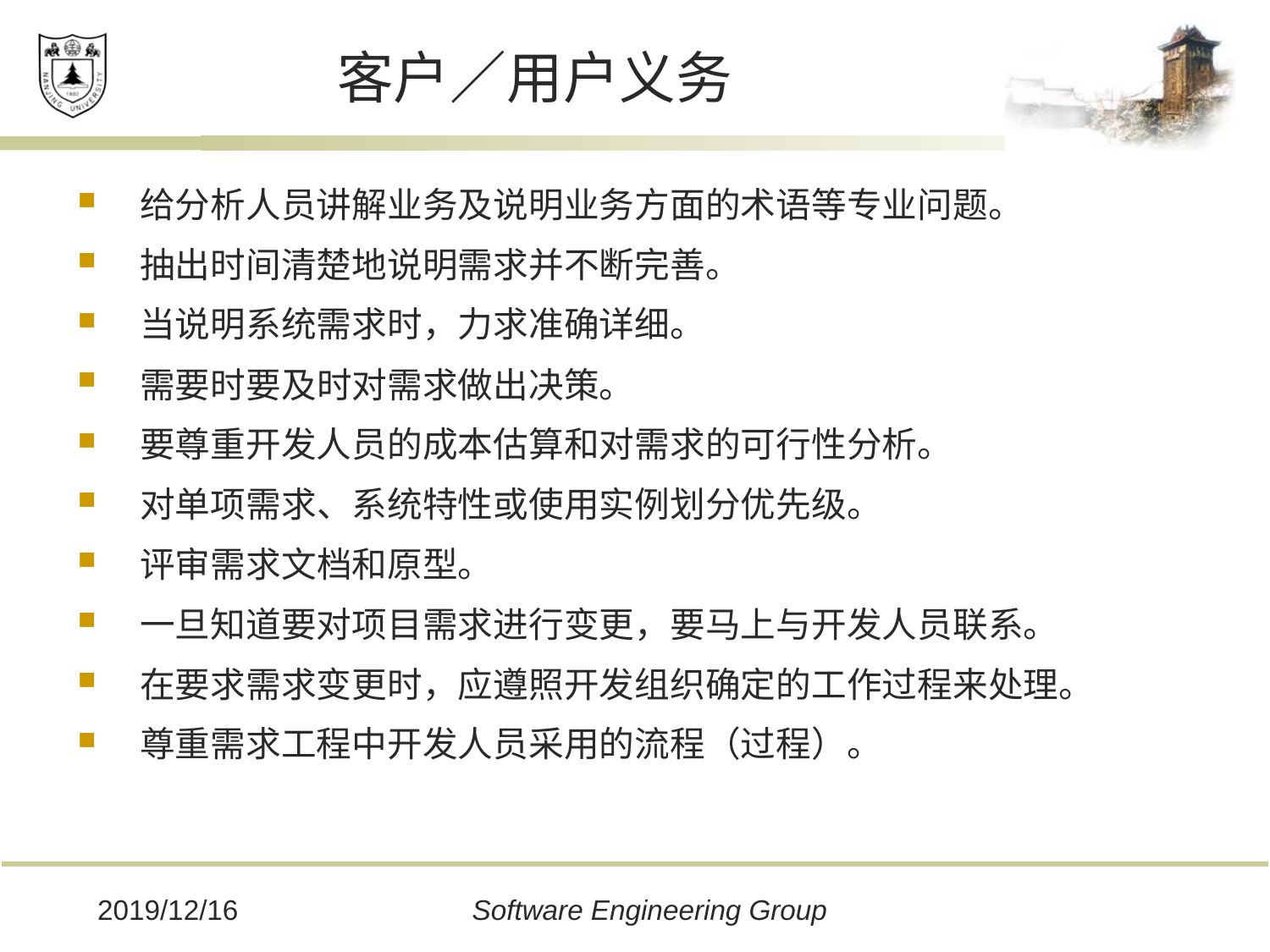

# 客户／用户义务
给分析人员讲解业务及说明业务方面的术语等专业问题。
抽出时间清楚地说明需求并不断完善。
当说明系统需求时，力求准确详细。
需要时要及时对需求做出决策。
要尊重开发人员的成本估算和对需求的可行性分析。
对单项需求、系统特性或使用实例划分优先级。
评审需求文档和原型。
一旦知道要对项目需求进行变更，要马上与开发人员联系。
在要求需求变更时，应遵照开发组织确定的工作过程来处理。
尊重需求工程中开发人员采用的流程（过程）。

2019/12/16
Software Engineering Group